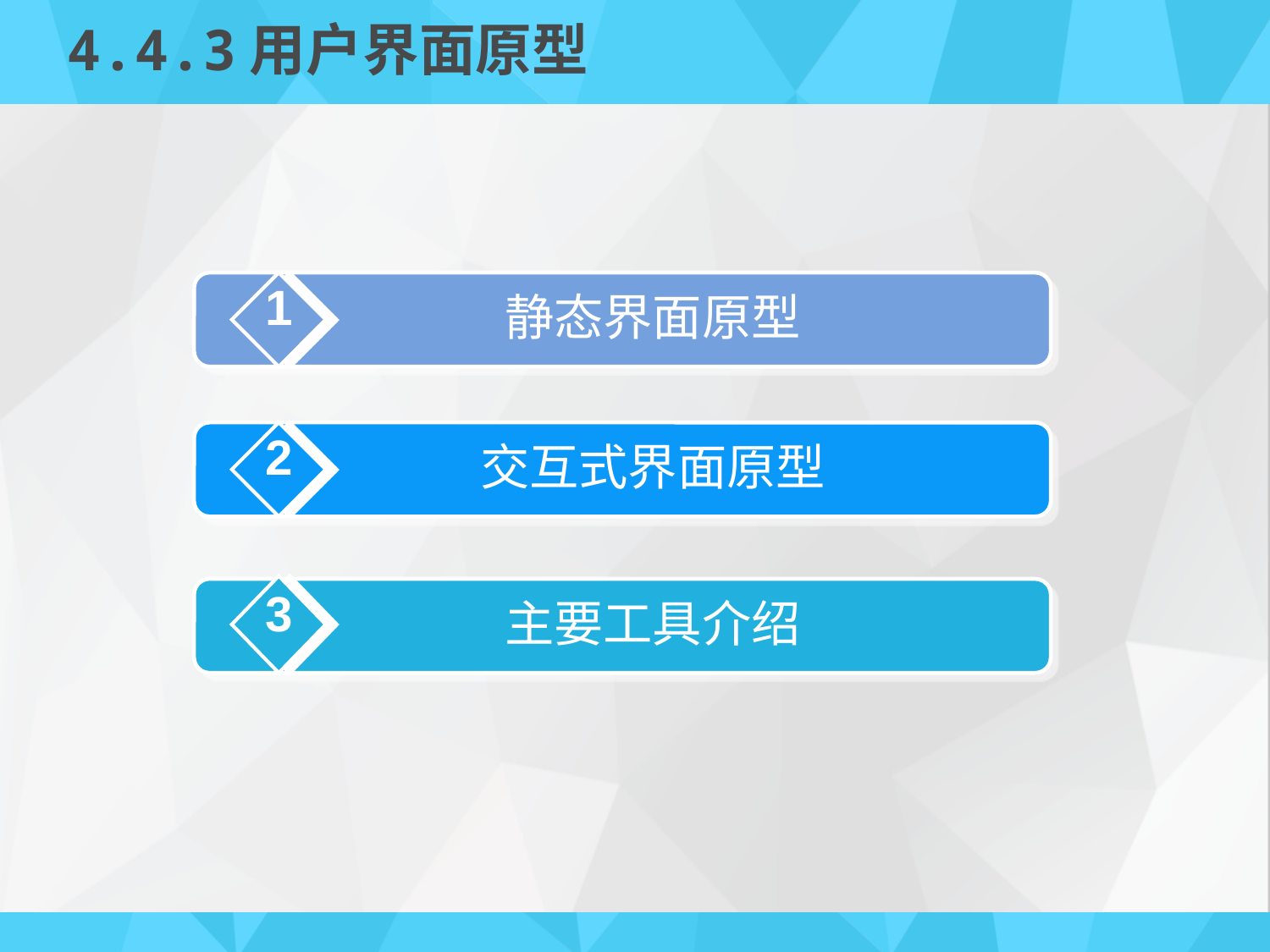

# 4.4.3用户界面原型
1

静态界面原型
2

交互式界面原型

3

主要工具介绍